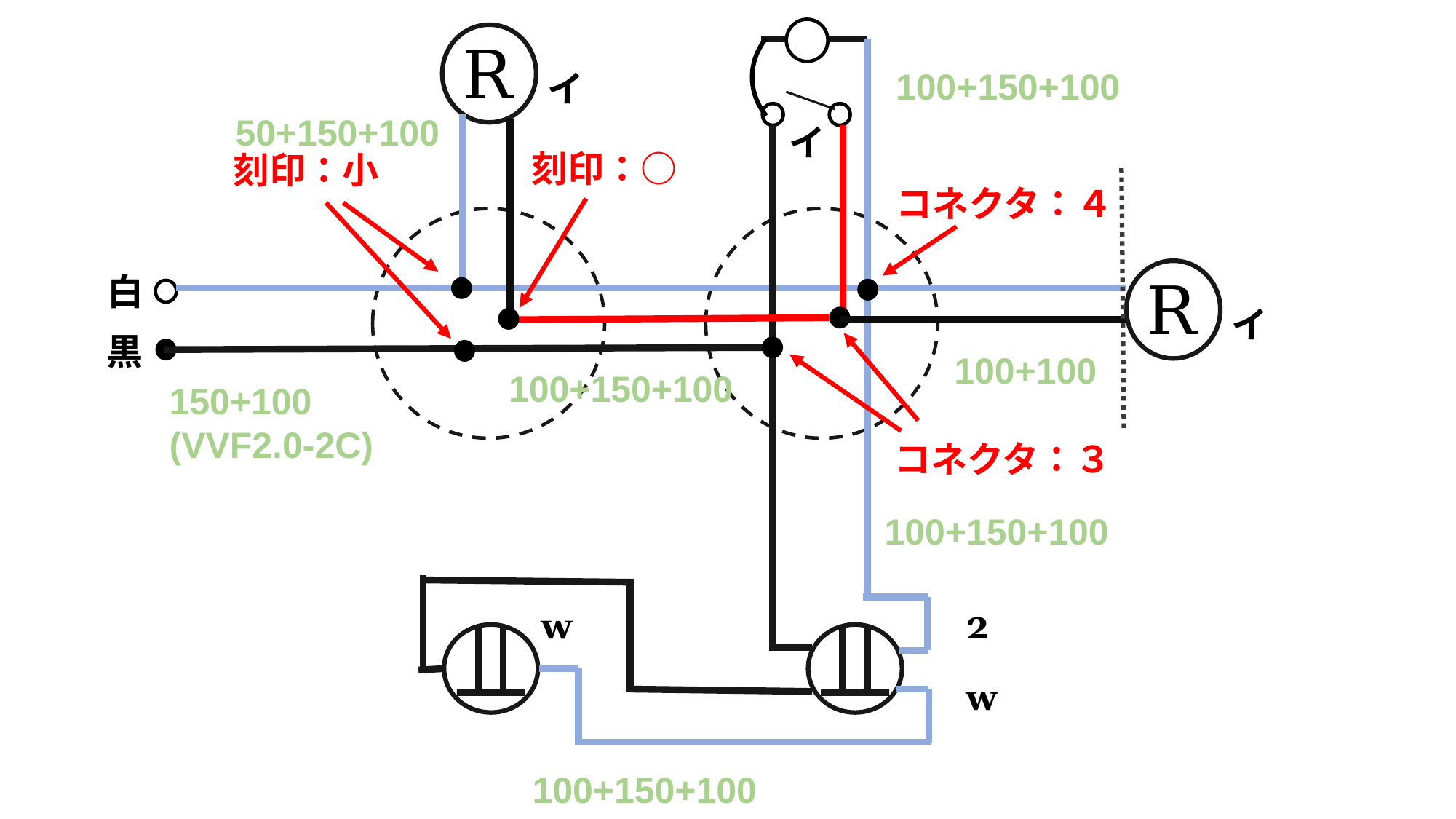

R
100+150+100
イ

50+150+100
イ
刻印：○
刻印：小
コネクタ：４

R
白

イ

黒

100+100
100+150+100
150+100
(VVF2.0-2C)
コネクタ：３
100+150+100
2
w

w
100+150+100